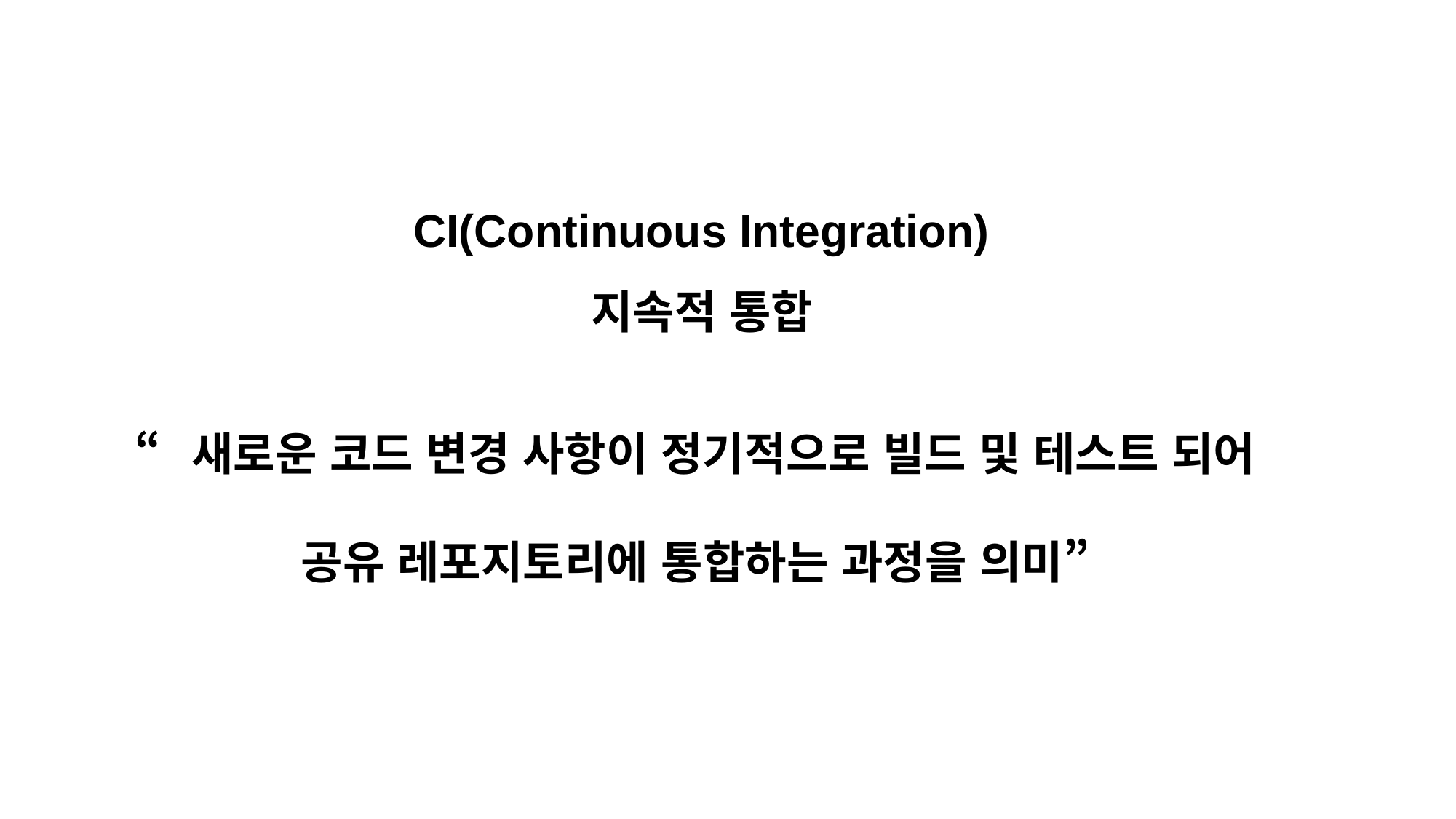

CI(Continuous Integration)
지속적 통합
“새로운 코드 변경 사항이 정기적으로 빌드 및 테스트 되어
공유 레포지토리에 통합하는 과정을 의미”